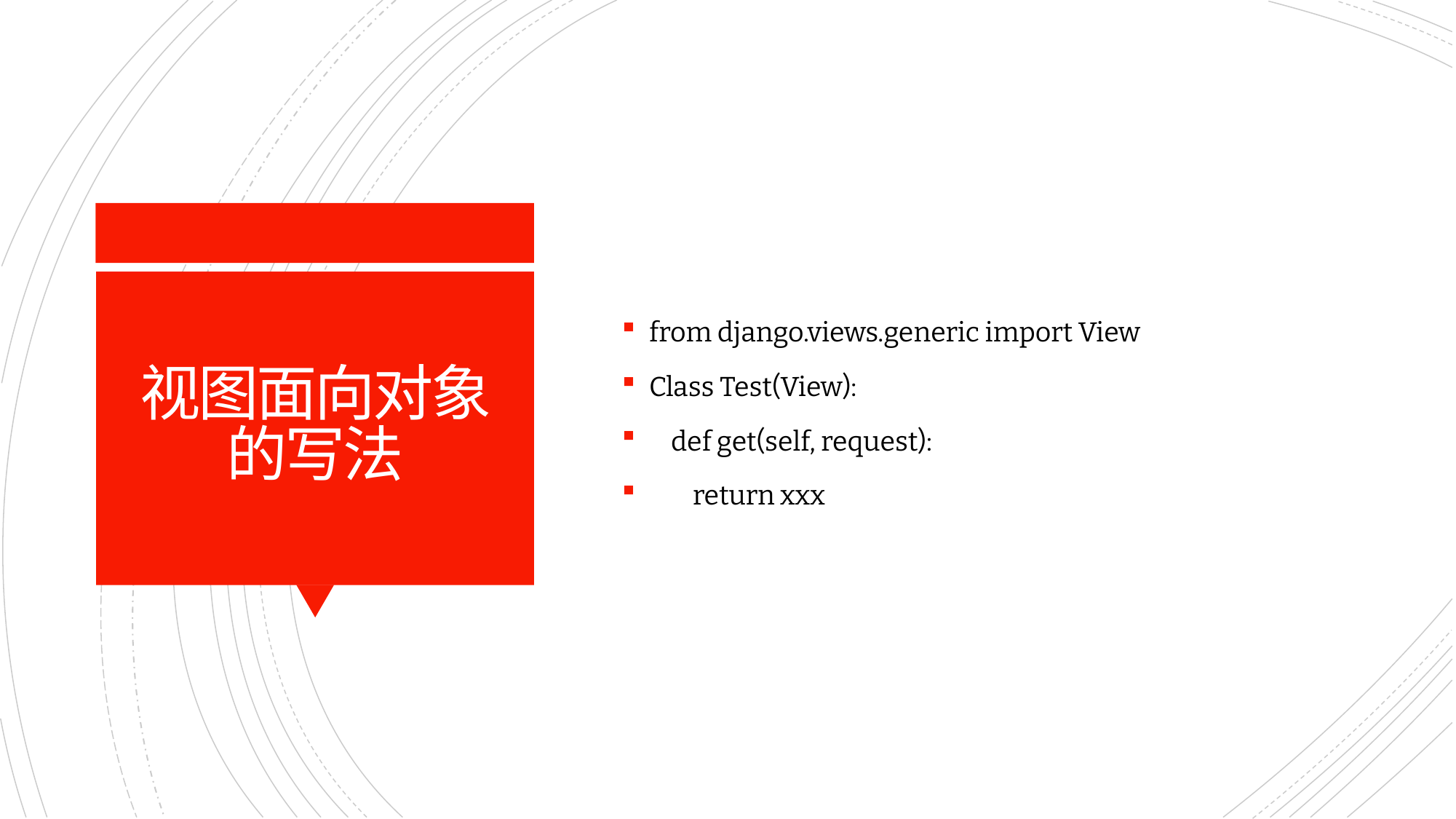

from django.views.generic import View
Class Test(View):
    def get(self, request):
        return xxx
# 视图面向对象的写法